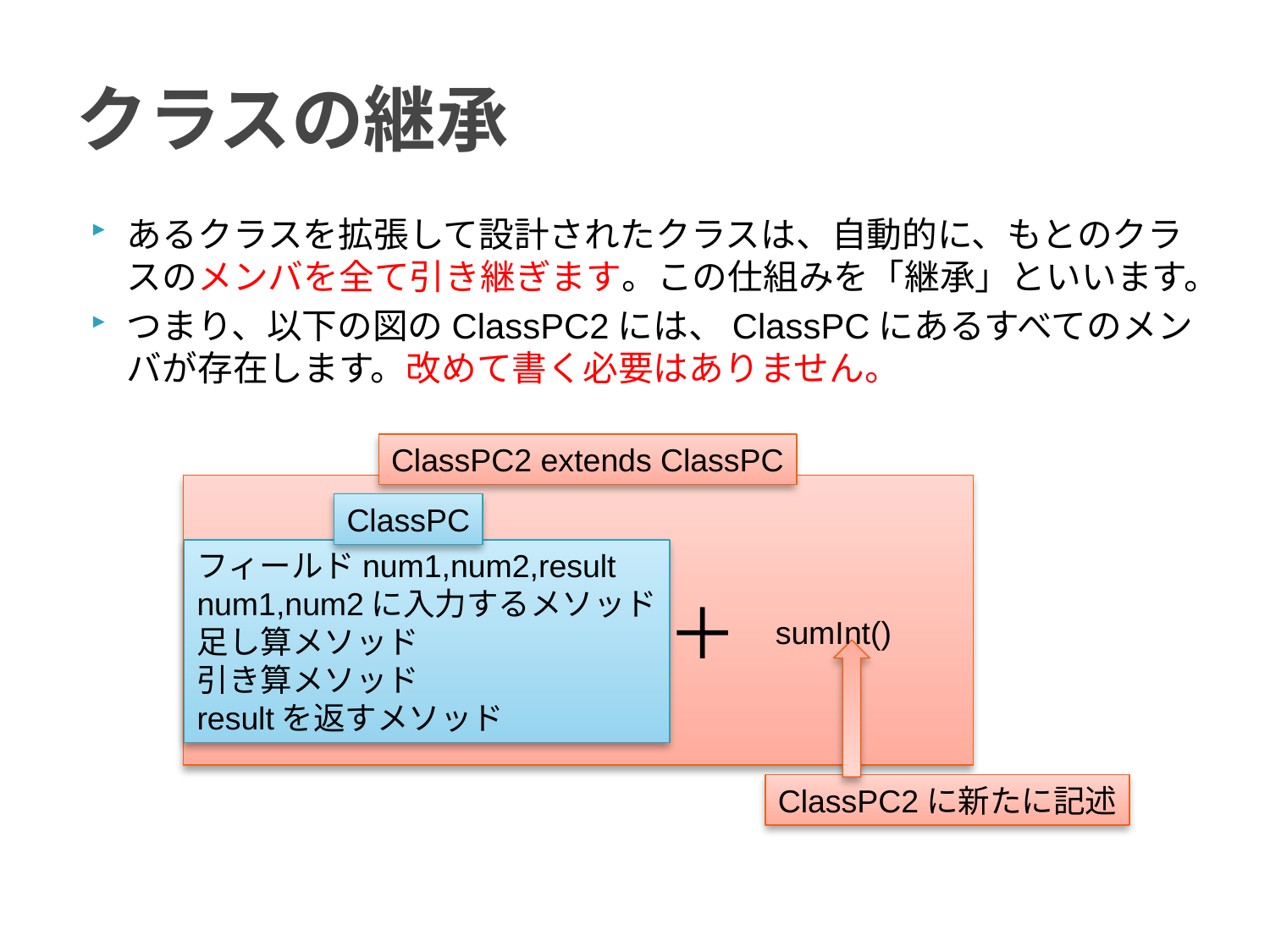

# クラスの継承
あるクラスを拡張して設計されたクラスは、自動的に、もとのクラスのメンバを全て引き継ぎます。この仕組みを「継承」といいます。
つまり、以下の図のClassPC2には、ClassPCにあるすべてのメンバが存在します。改めて書く必要はありません。

ClassPC2 extends ClassPC

ClassPC
フィールドnum1,num2,result
num1,num2に入力するメソッド
足し算メソッド
引き算メソッド
resultを返すメソッド
＋
sumInt()

ClassPC2に新たに記述